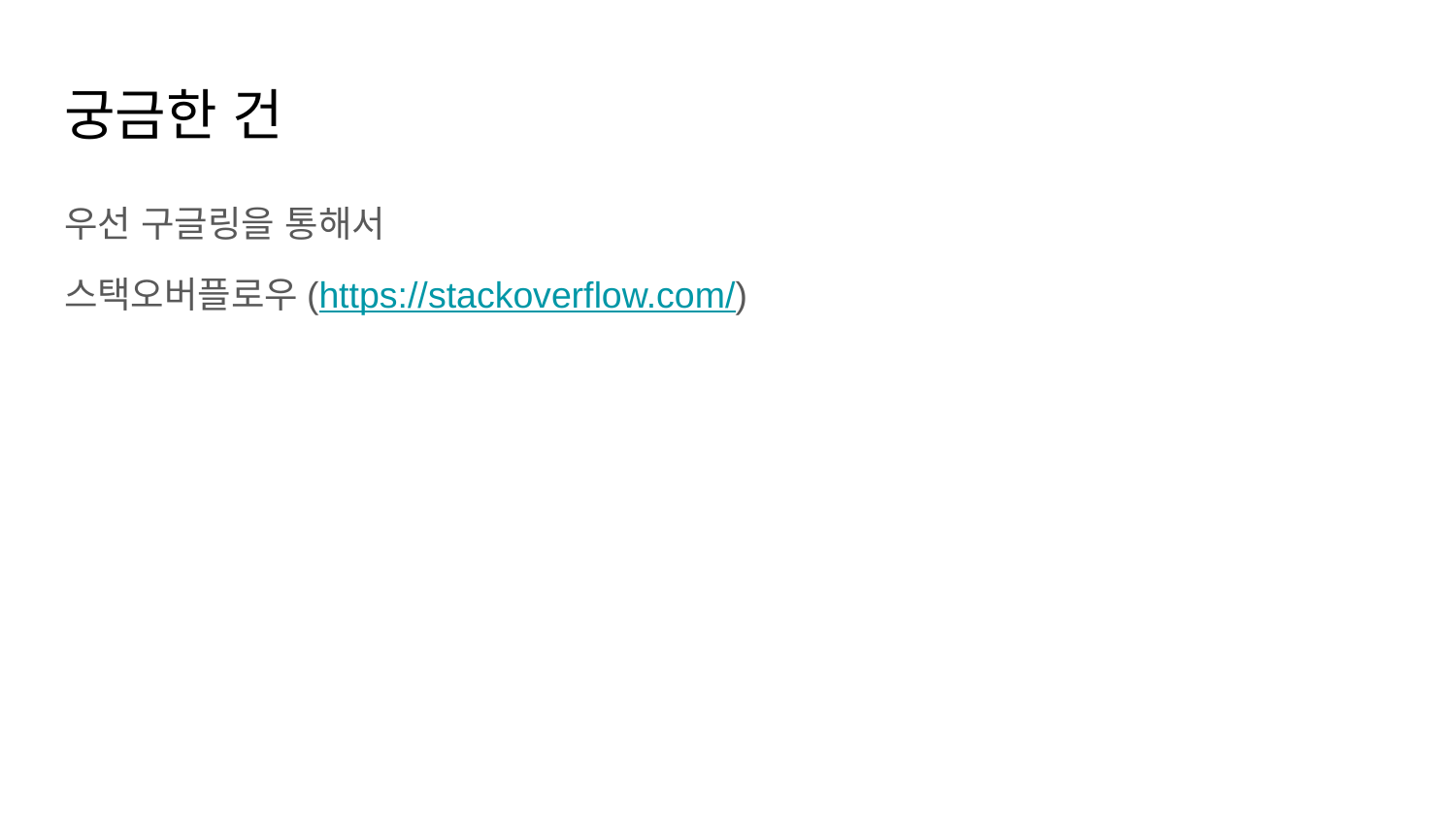

# 궁금한 건
우선 구글링을 통해서
스택오버플로우(https://stackoverflow.com/)